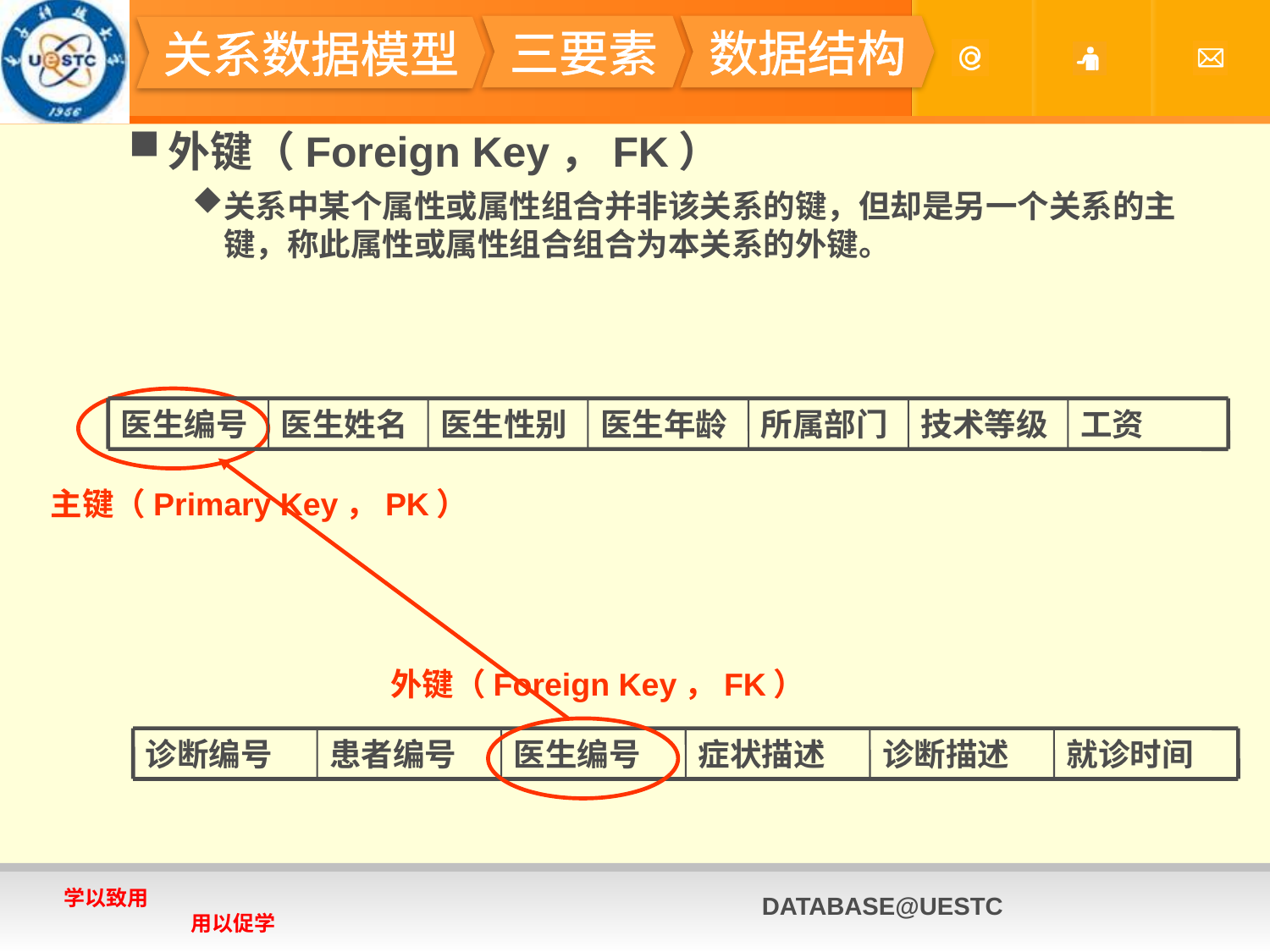

#
三要素
数据结构
关系数据模型
外键（Foreign Key，FK）
关系中某个属性或属性组合并非该关系的键，但却是另一个关系的主键，称此属性或属性组合组合为本关系的外键。

医生编号

医生姓名

医生性别

医生年龄

所属部门

技术等级

工资

诊断编号

患者编号

医生编号

症状描述

诊断描述

就诊时间

主键（Primary Key，PK）
外键（Foreign Key，FK）